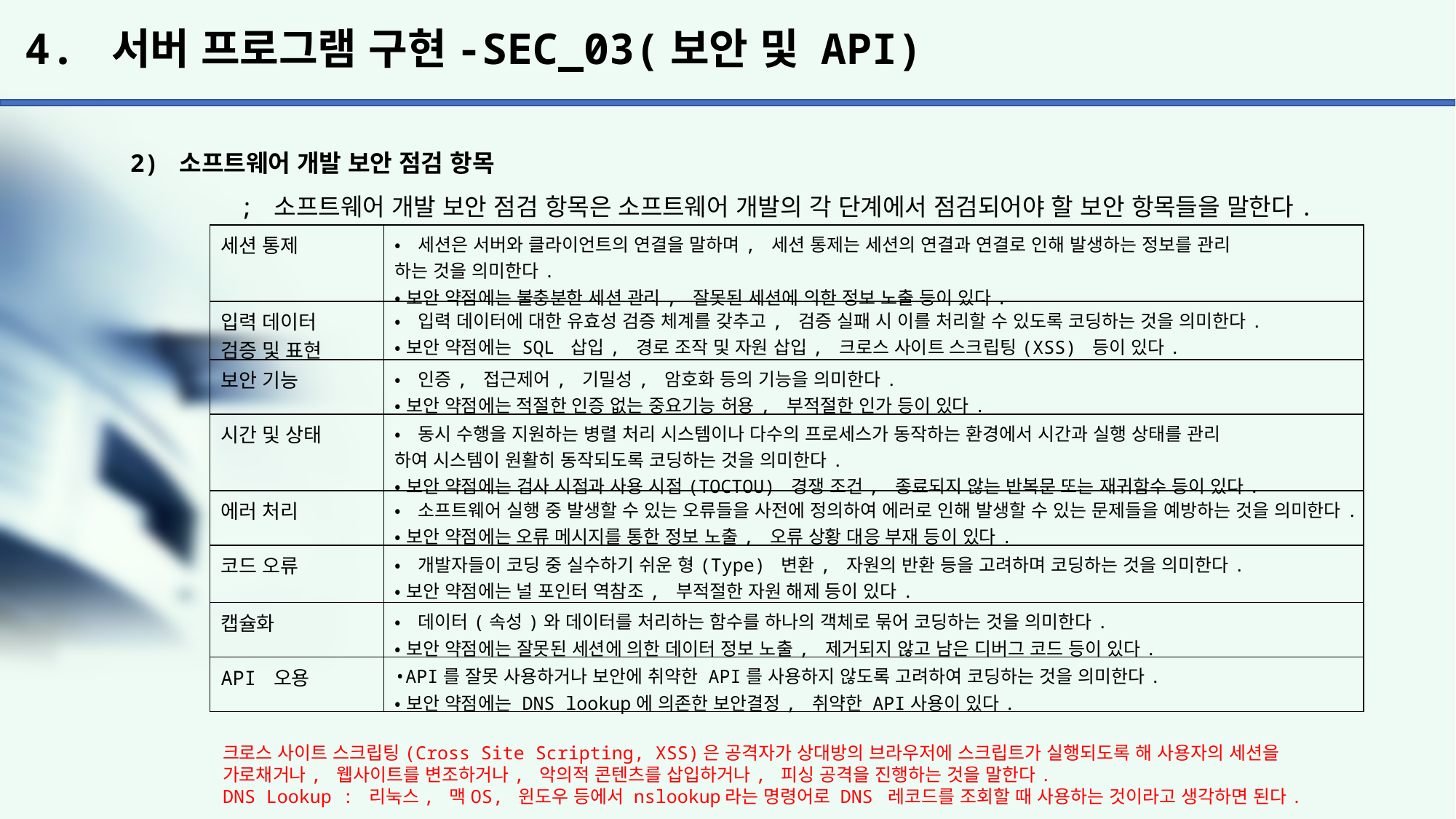

# 4. 서버 프로그램 구현-SEC_03(보안 및 API)
2) 소프트웨어 개발 보안 점검 항목
	; 소프트웨어 개발 보안 점검 항목은 소프트웨어 개발의 각 단계에서 점검되어야 할 보안 항목들을 말한다.

| 세션 통제 | •세션은 서버와 클라이언트의 연결을 말하며, 세션 통제는 세션의 연결과 연결로 인해 발생하는 정보를 관리 하는 것을 의미한다. •보안 약점에는 불충분한 세션 관리, 잘못된 세션에 의한 정보 노출 등이 있다. |
| --- | --- |
| 입력 데이터 검증 및 표현 | •입력 데이터에 대한 유효성 검증 체계를 갖추고, 검증 실패 시 이를 처리할 수 있도록 코딩하는 것을 의미한다. •보안 약점에는 SQL 삽입, 경로 조작 및 자원 삽입, 크로스 사이트 스크립팅(XSS) 등이 있다. |
| 보안 기능 | •인증, 접근제어, 기밀성, 암호화 등의 기능을 의미한다. •보안 약점에는 적절한 인증 없는 중요기능 허용, 부적절한 인가 등이 있다. |
| 시간 및 상태 | •동시 수행을 지원하는 병렬 처리 시스템이나 다수의 프로세스가 동작하는 환경에서 시간과 실행 상태를 관리 하여 시스템이 원활히 동작되도록 코딩하는 것을 의미한다. •보안 약점에는 검사 시점과 사용 시점(TOCTOU) 경쟁 조건, 종료되지 않는 반복문 또는 재귀함수 등이 있다. |
| 에러 처리 | •소프트웨어 실행 중 발생할 수 있는 오류들을 사전에 정의하여 에러로 인해 발생할 수 있는 문제들을 예방하는 것을 의미한다. •보안 약점에는 오류 메시지를 통한 정보 노출, 오류 상황 대응 부재 등이 있다. |
| 코드 오류 | •개발자들이 코딩 중 실수하기 쉬운 형(Type) 변환, 자원의 반환 등을 고려하며 코딩하는 것을 의미한다. •보안 약점에는 널 포인터 역참조, 부적절한 자원 해제 등이 있다. |
| 캡슐화 | •데이터(속성)와 데이터를 처리하는 함수를 하나의 객체로 묶어 코딩하는 것을 의미한다. •보안 약점에는 잘못된 세션에 의한 데이터 정보 노출, 제거되지 않고 남은 디버그 코드 등이 있다. |
| API 오용 | •API를 잘못 사용하거나 보안에 취약한 API를 사용하지 않도록 고려하여 코딩하는 것을 의미한다. •보안 약점에는 DNS lookup에 의존한 보안결정, 취약한 API사용이 있다. |
크로스 사이트 스크립팅(Cross Site Scripting, XSS)은 공격자가 상대방의 브라우저에 스크립트가 실행되도록 해 사용자의 세션을 가로채거나, 웹사이트를 변조하거나, 악의적 콘텐츠를 삽입하거나, 피싱 공격을 진행하는 것을 말한다.
DNS Lookup : 리눅스, 맥OS, 윈도우 등에서 nslookup라는 명령어로 DNS 레코드를 조회할 때 사용하는 것이라고 생각하면 된다.